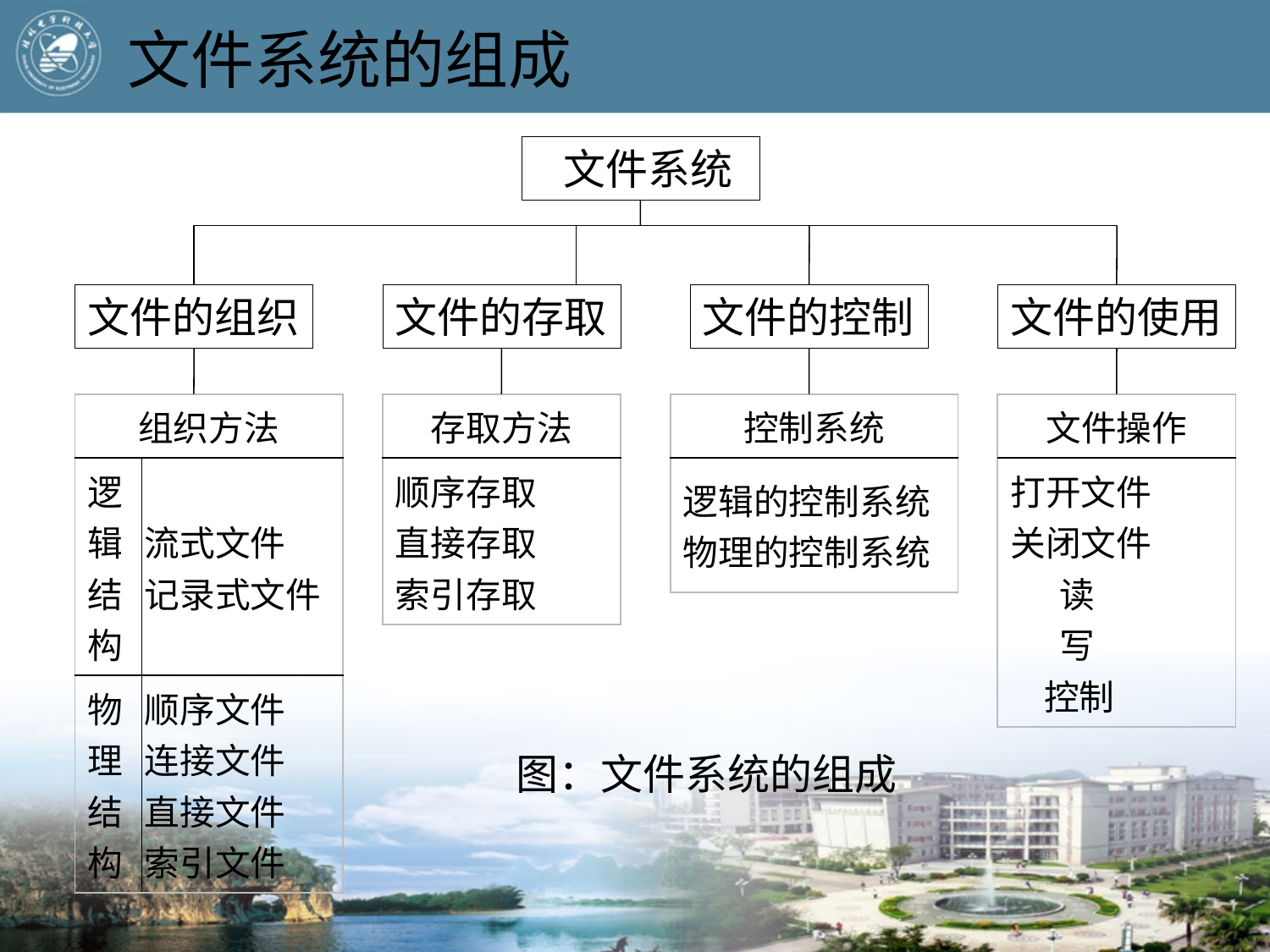

文件系统的组成
  文件系统
文件的组织
文件的存取
文件的控制
文件的使用
| 组织方法 |  |
| --- | --- |
| 逻辑结构 | 流式文件 记录式文件 |
| 物理结构 | 顺序文件 连接文件 直接文件 索引文件 |
| 存取方法 |
| --- |
| 顺序存取 直接存取 索引存取 |
| 控制系统 |
| --- |
| 逻辑的控制系统 物理的控制系统 |
| 文件操作 |
| --- |
| 打开文件 关闭文件 读 写 控制 |
图：文件系统的组成